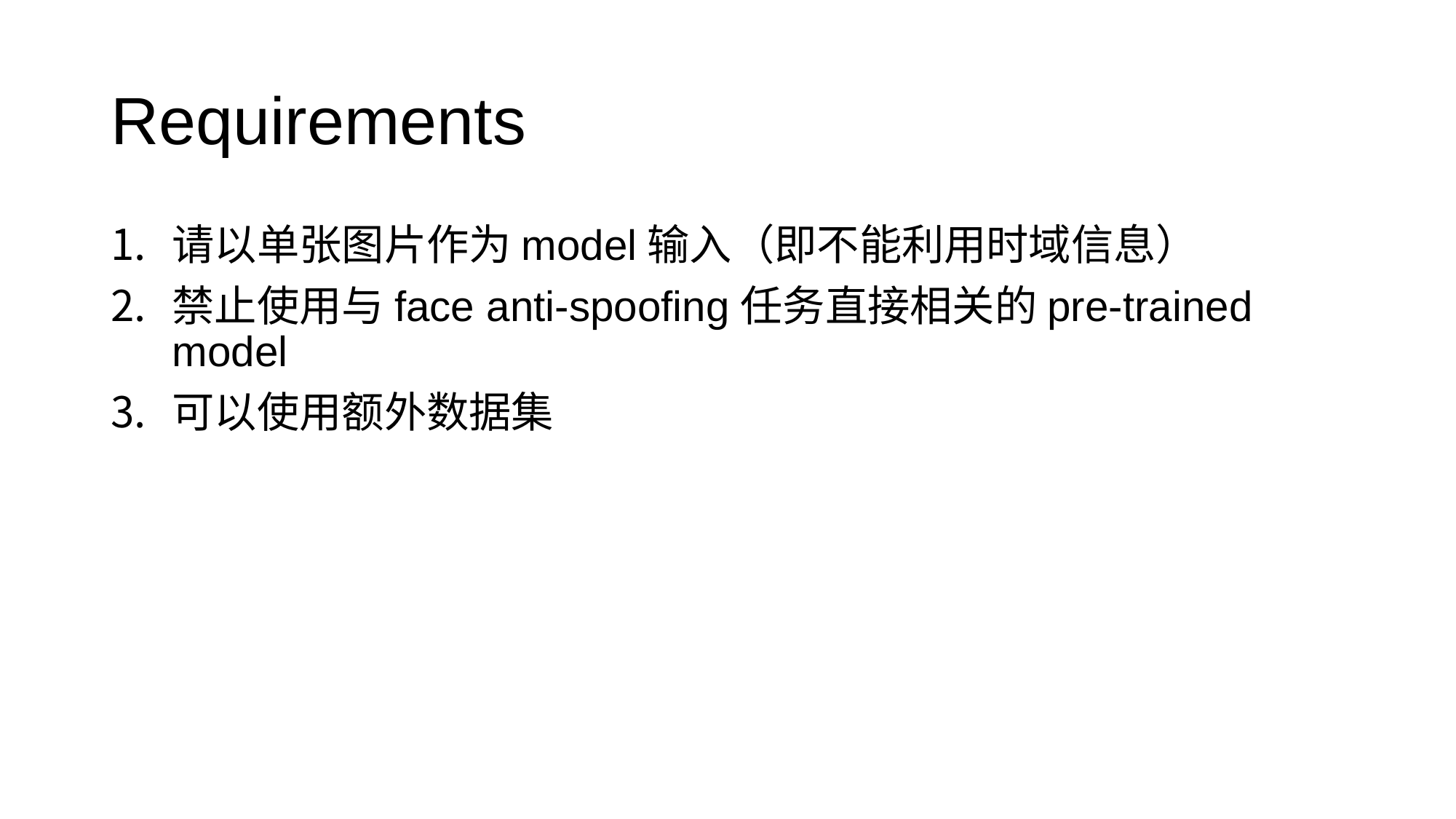

# Requirements
请以单张图片作为model输入（即不能利用时域信息）
禁止使用与face anti-spoofing任务直接相关的pre-trained model
可以使用额外数据集